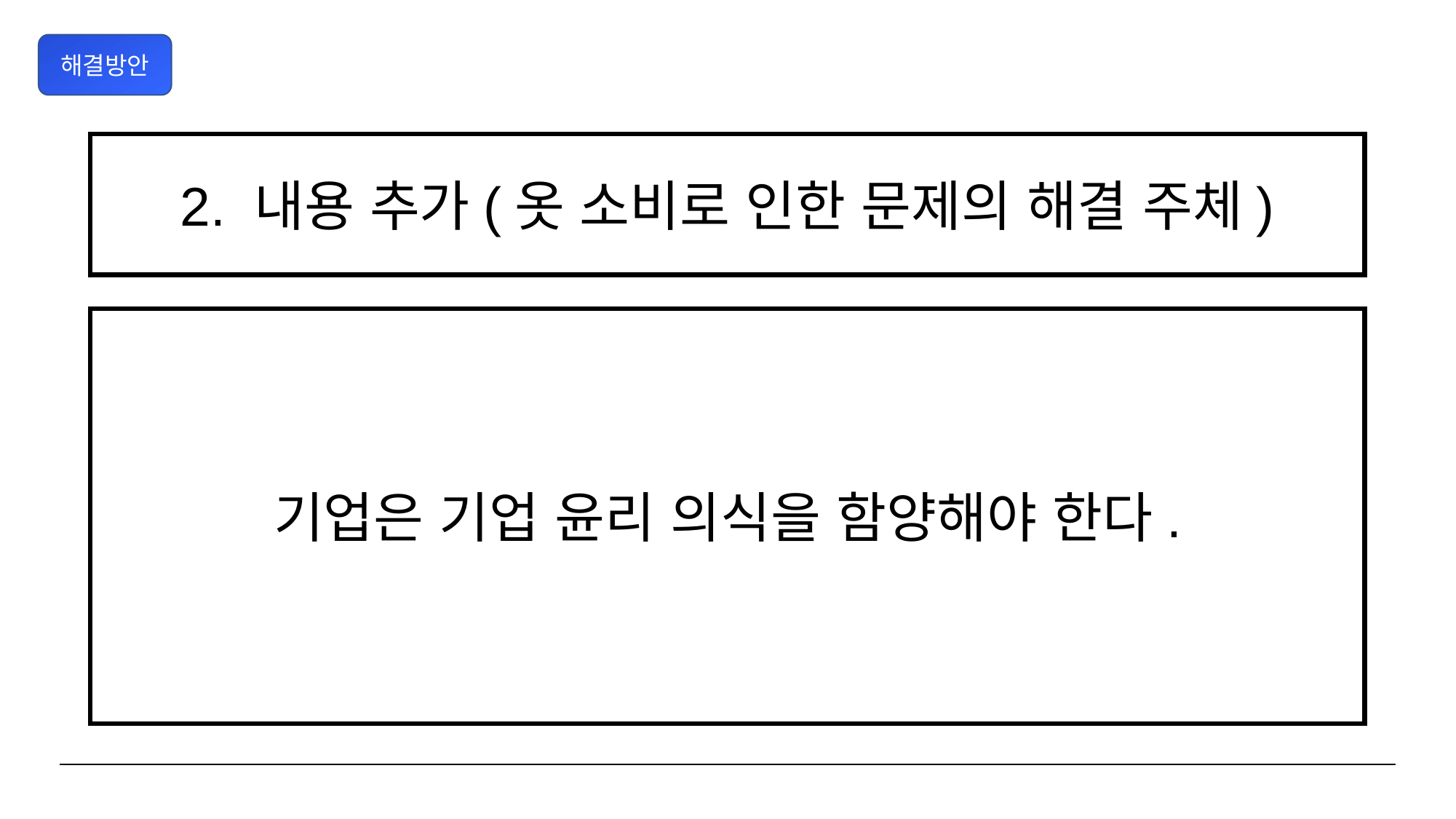

해결방안
2. 내용 추가(옷 소비로 인한 문제의 해결 주체)
기업은 기업 윤리 의식을 함양해야 한다.